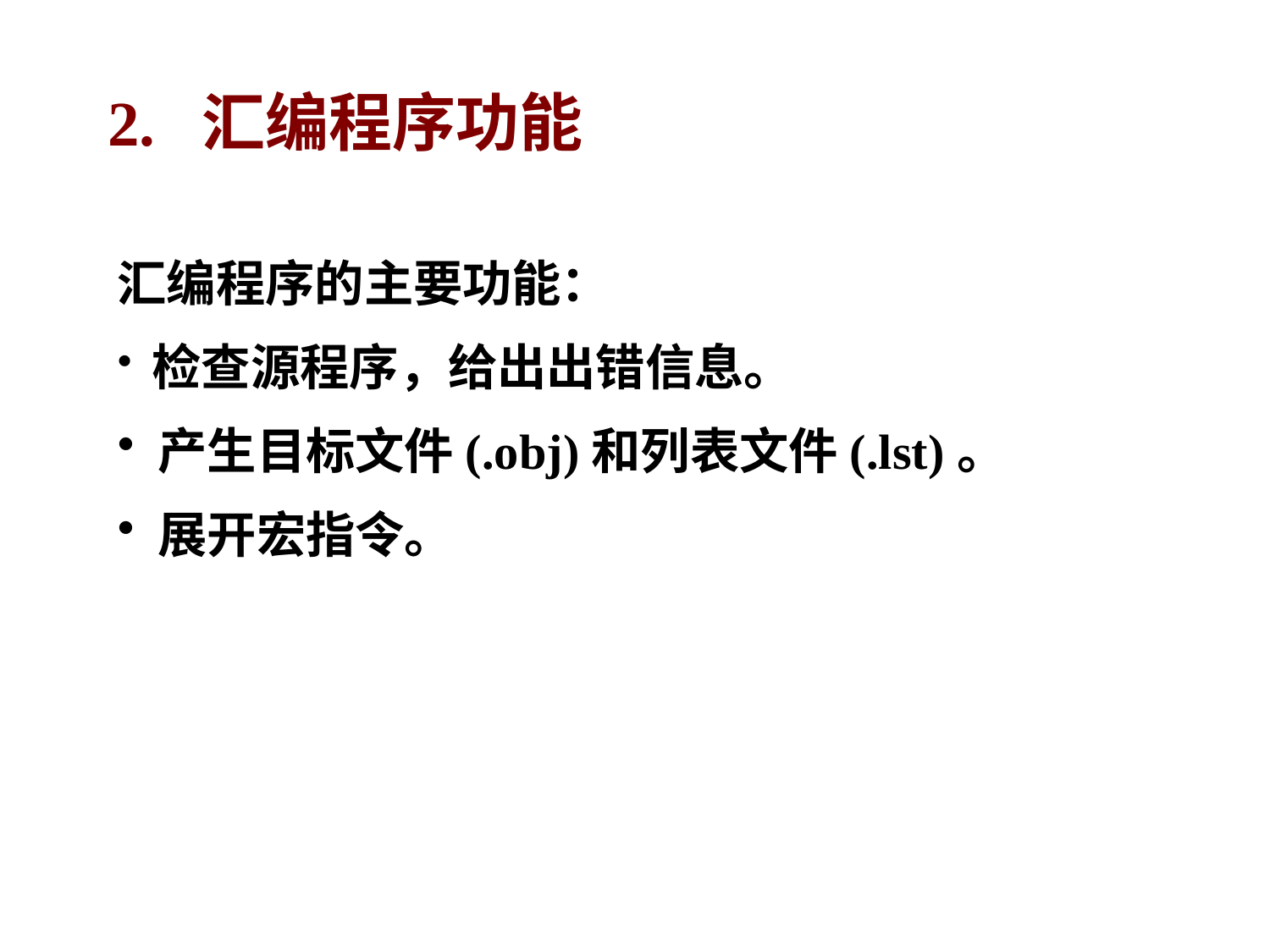

2.  汇编程序功能

汇编程序的主要功能：
 检查源程序，给出出错信息。
 产生目标文件(.obj)和列表文件(.lst)。
 展开宏指令。